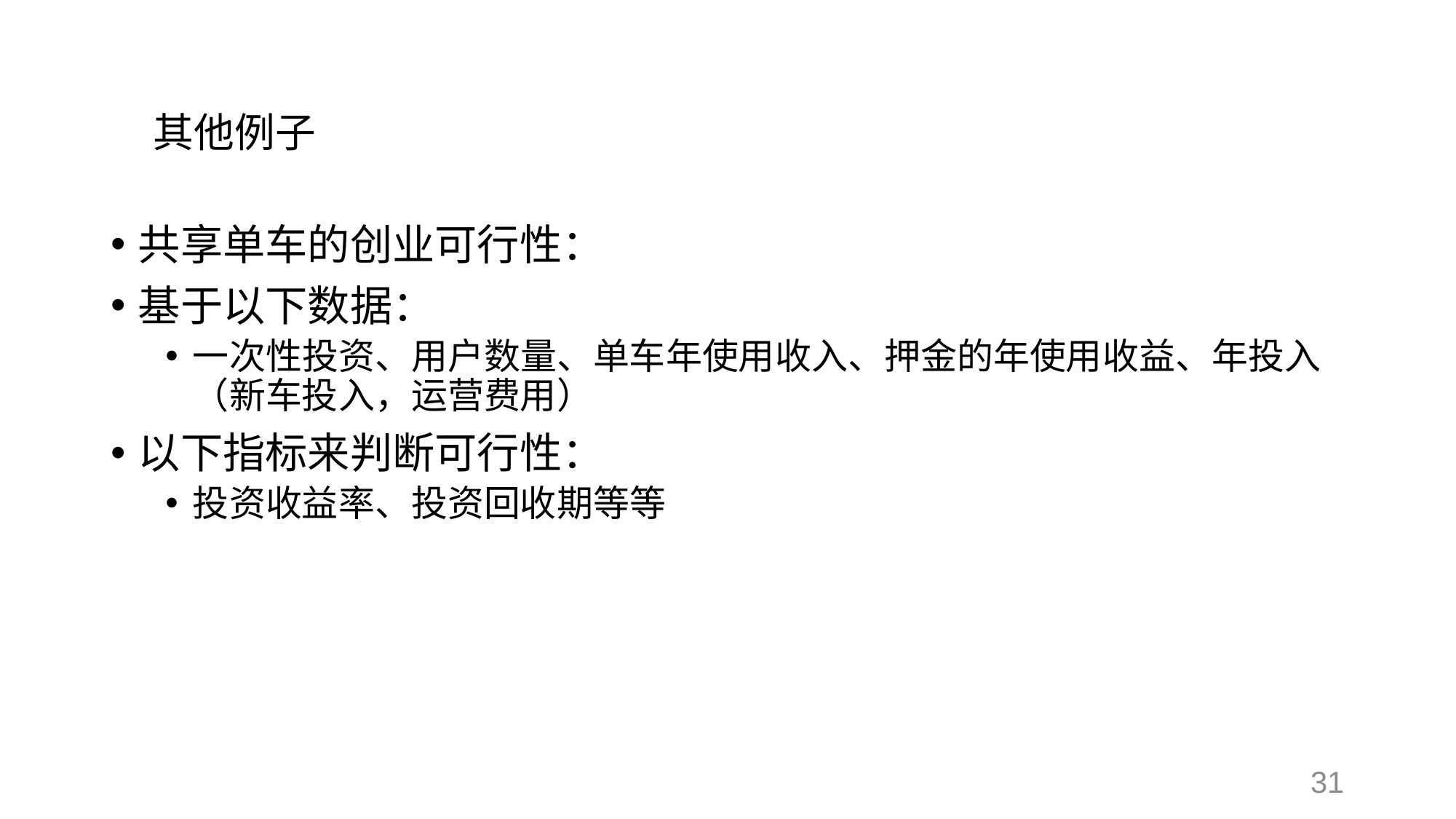

# 其他例子
共享单车的创业可行性：
基于以下数据：
一次性投资、用户数量、单车年使用收入、押金的年使用收益、年投入（新车投入，运营费用）
以下指标来判断可行性：
投资收益率、投资回收期等等
31